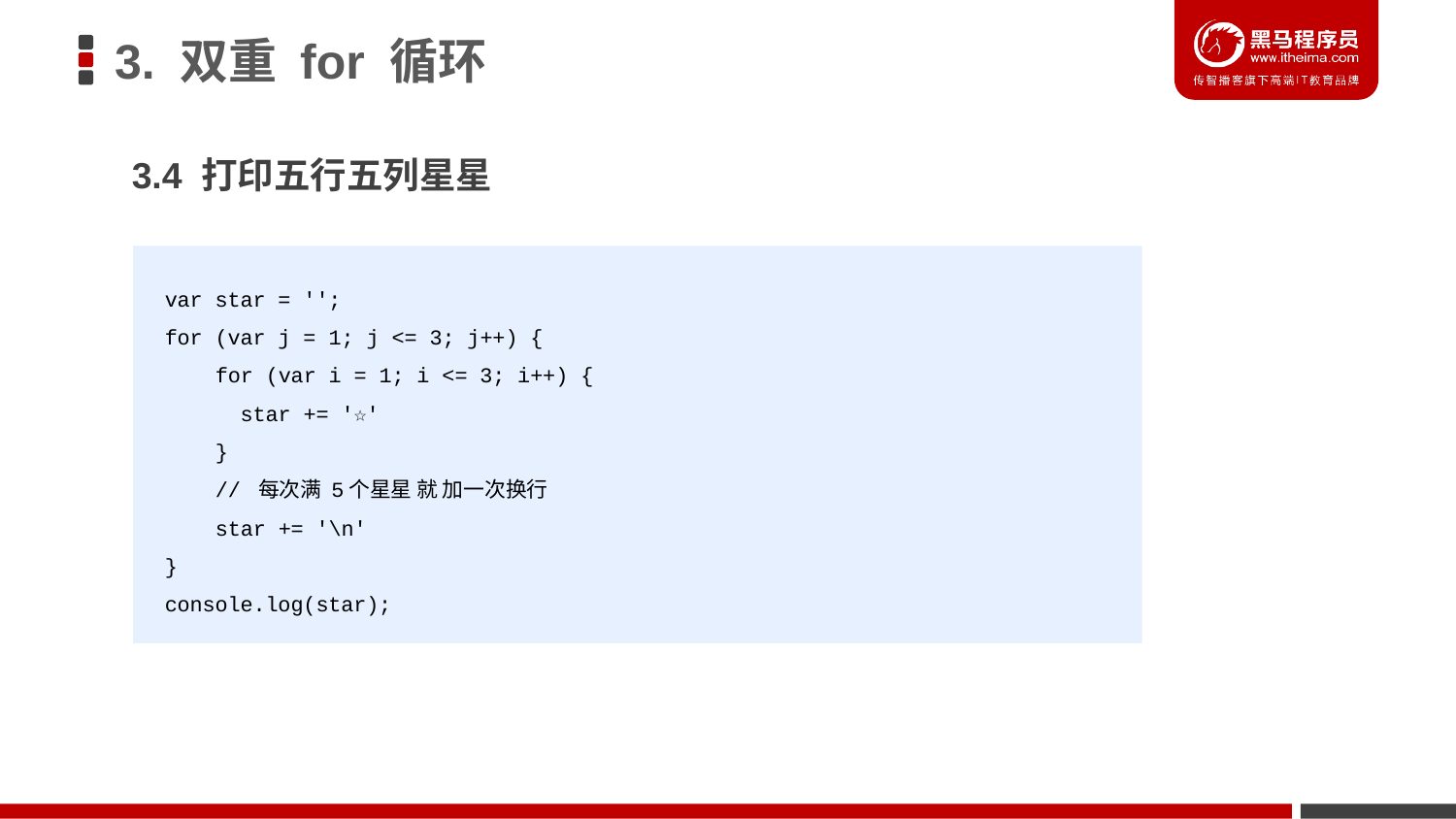

# 3. 双重 for 循环
3.4 打印五行五列星星
var star = '';
for (var j = 1; j <= 3; j++) {
    for (var i = 1; i <= 3; i++) {
      star += '☆'
    }
    // 每次满 5个星星 就 加一次换行
    star += '\n'
}
console.log(star);